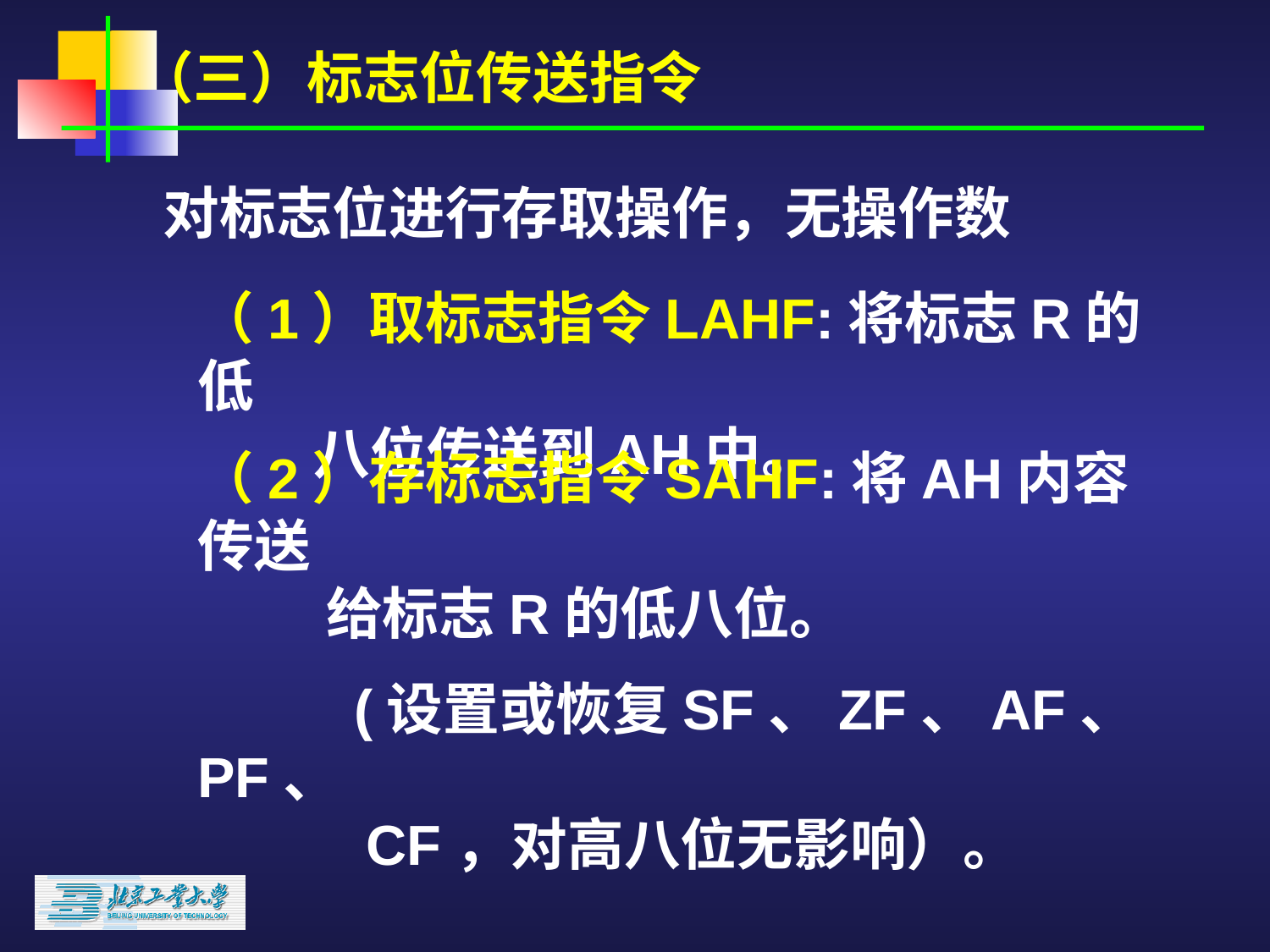

（三）标志位传送指令
  对标志位进行存取操作，无操作数
（1）取标志指令LAHF:将标志R的低
         八位传送到AH中。
（2）存标志指令SAHF:将AH内容传送
          给标志R的低八位。
          (设置或恢复SF、ZF、AF、PF、
            CF，对高八位无影响）。